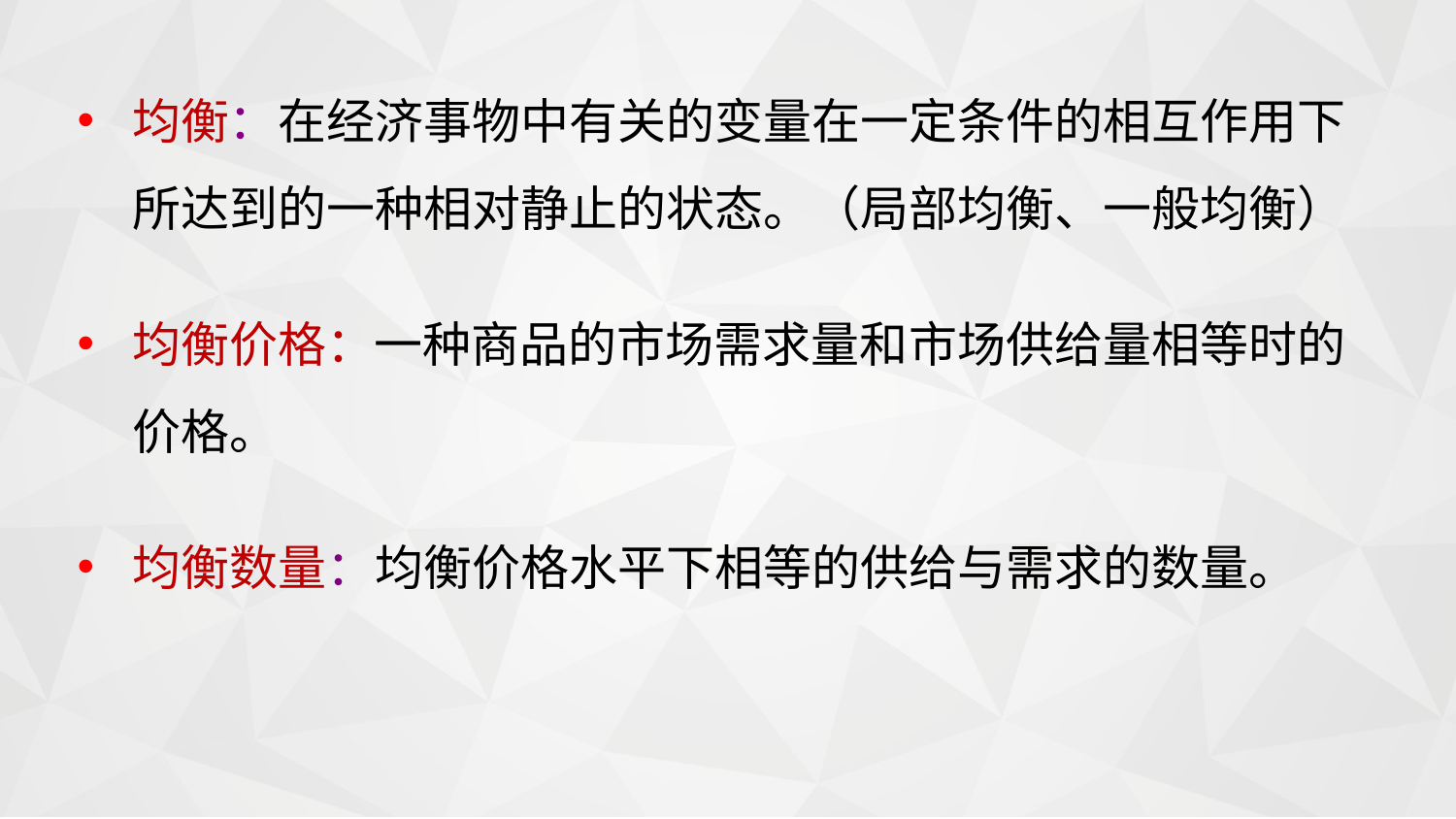

均衡：在经济事物中有关的变量在一定条件的相互作用下所达到的一种相对静止的状态。（局部均衡、一般均衡）
均衡价格：一种商品的市场需求量和市场供给量相等时的价格。
均衡数量：均衡价格水平下相等的供给与需求的数量。
33